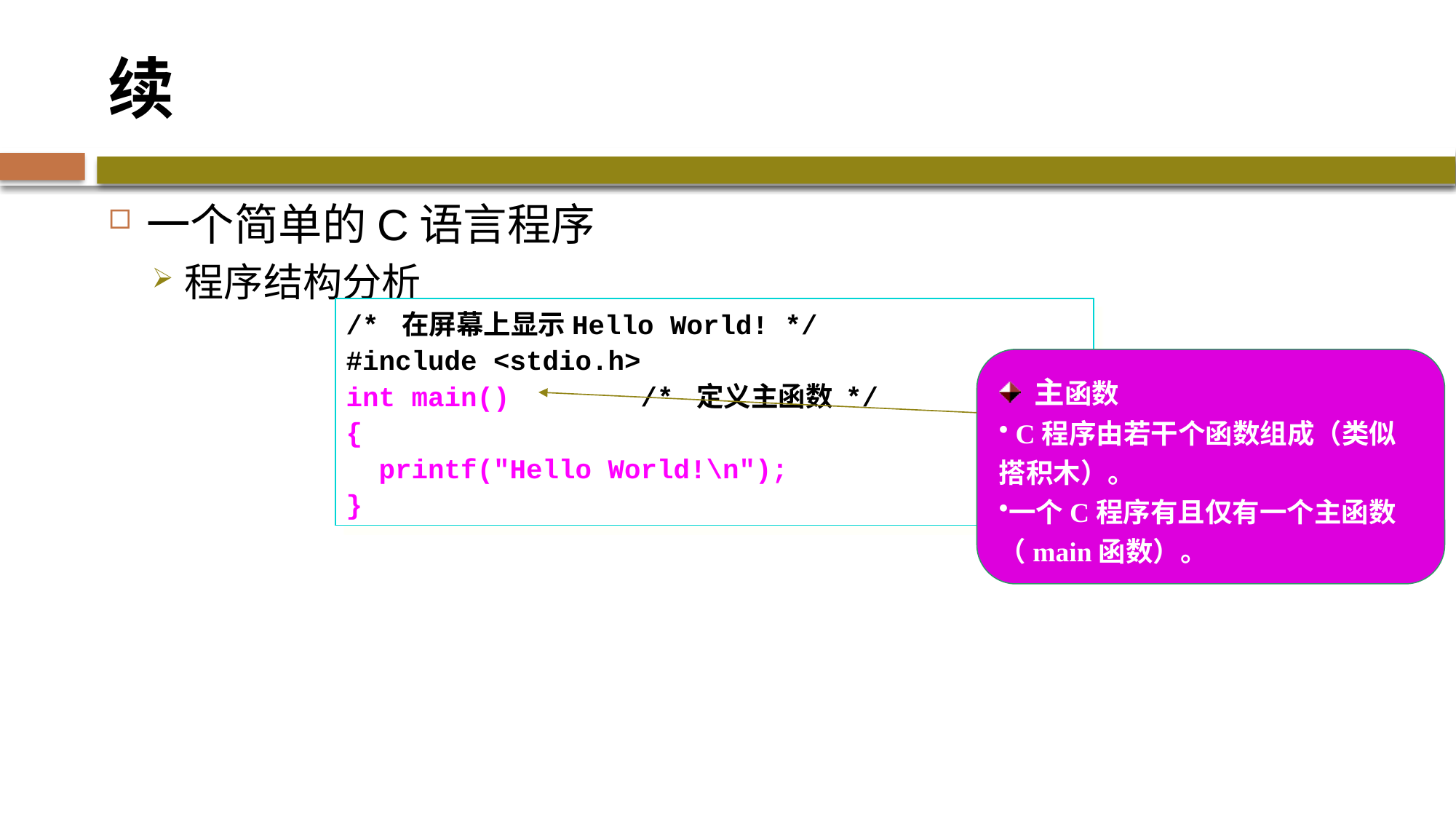

# 续
一个简单的C语言程序
程序结构分析
/* 在屏幕上显示Hello World! */
#include <stdio.h>
int main()        /* 定义主函数 */
{
  printf("Hello World!\n");
}
 主函数
 C程序由若干个函数组成（类似搭积木）。
一个C程序有且仅有一个主函数（main函数）。